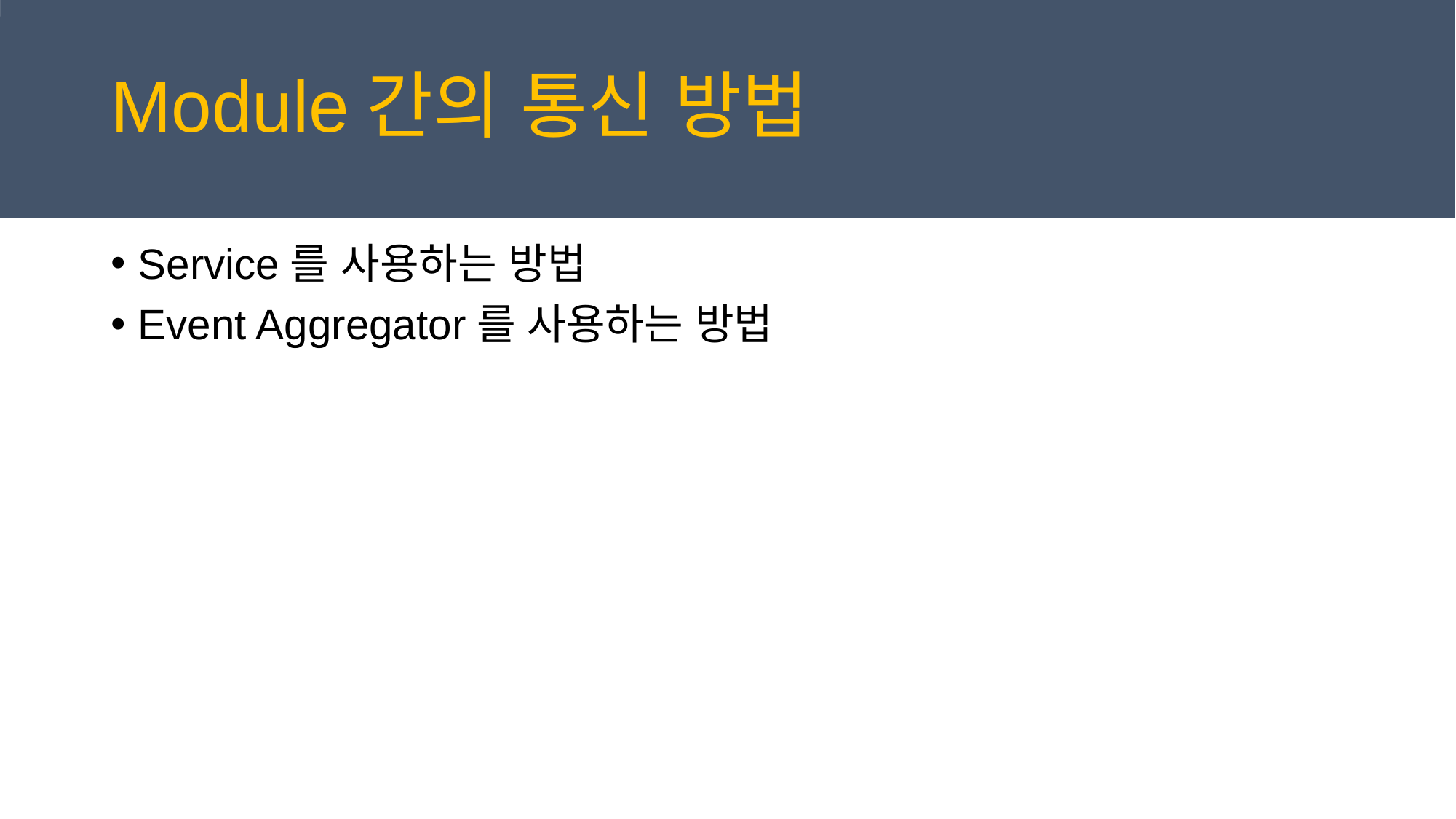

Module간의 통신 방법
Service를 사용하는 방법
Event Aggregator를 사용하는 방법